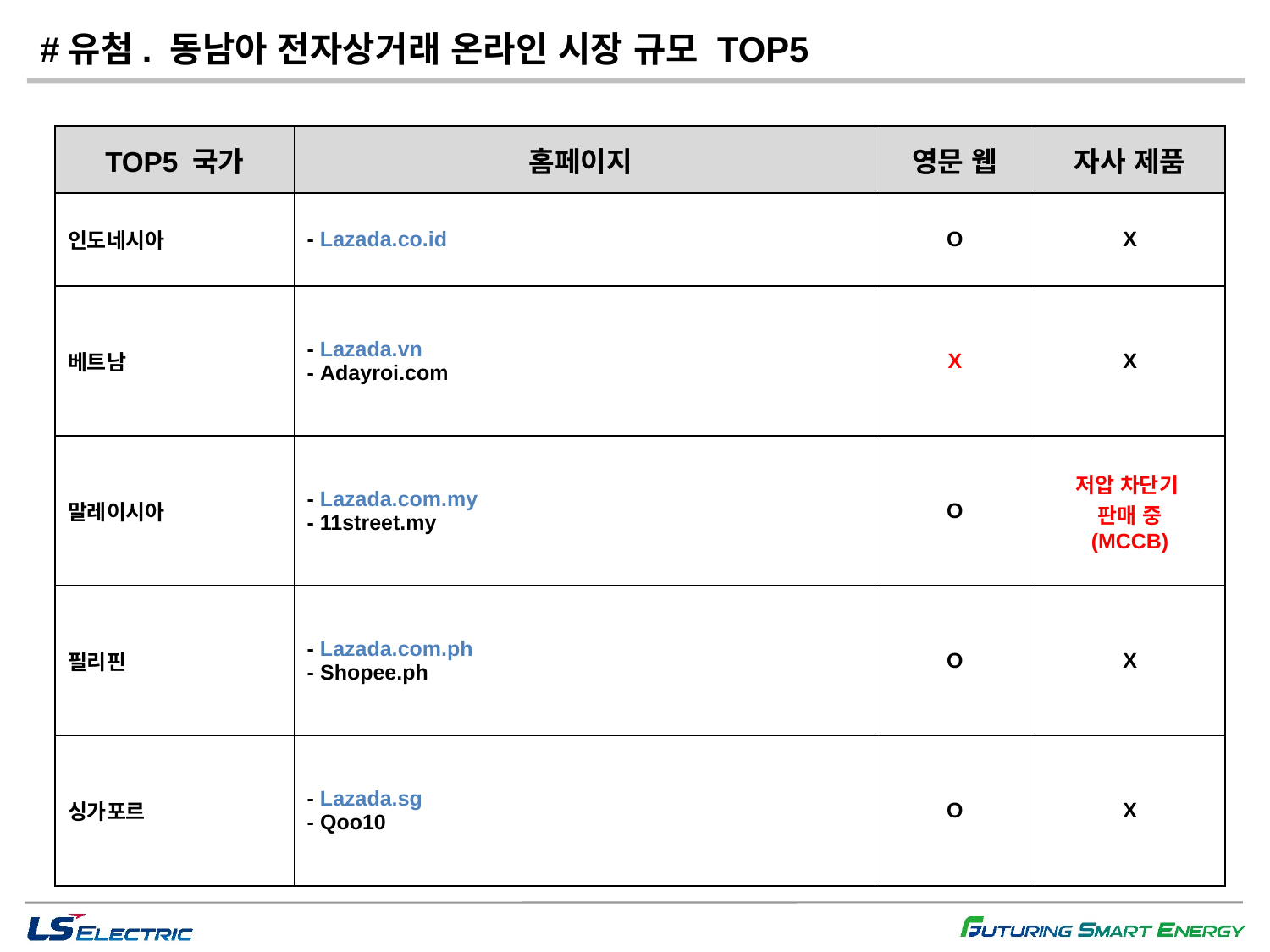

#유첨. 동남아 전자상거래 온라인 시장 규모 TOP5
| TOP5 국가 | 홈페이지 | 영문 웹 | 자사 제품 |
| --- | --- | --- | --- |
| 인도네시아 | - Lazada.co.id | O | X |
| 베트남 | - Lazada.vn - Adayroi.com | X | X |
| 말레이시아 | - Lazada.com.my - 11street.my | O | 저압 차단기 판매 중 (MCCB) |
| 필리핀 | - Lazada.com.ph - Shopee.ph | O | X |
| 싱가포르 | - Lazada.sg - Qoo10 | O | X |